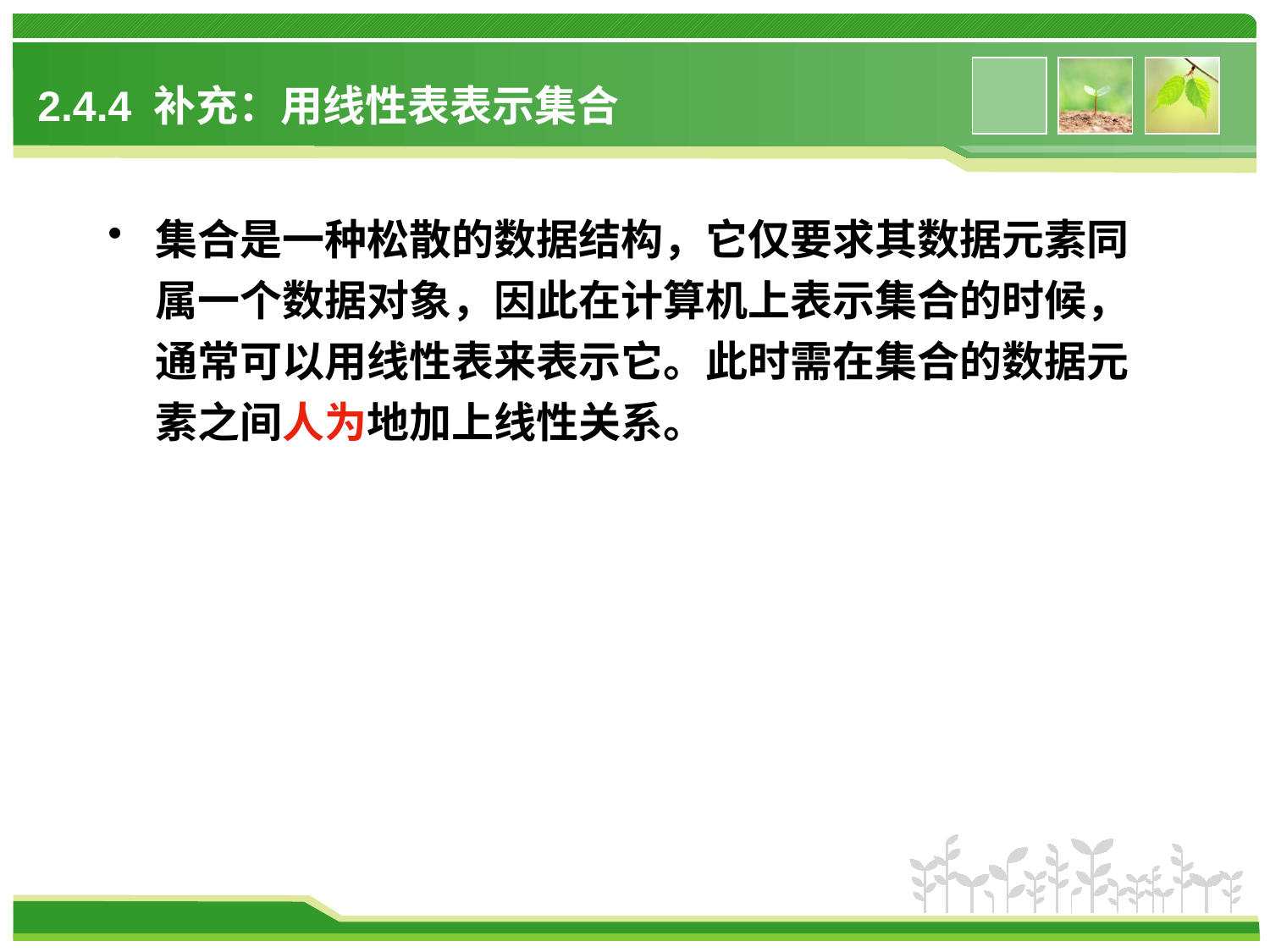

# 2.4.4 补充：用线性表表示集合
集合是一种松散的数据结构，它仅要求其数据元素同属一个数据对象，因此在计算机上表示集合的时候，通常可以用线性表来表示它。此时需在集合的数据元素之间人为地加上线性关系。
106